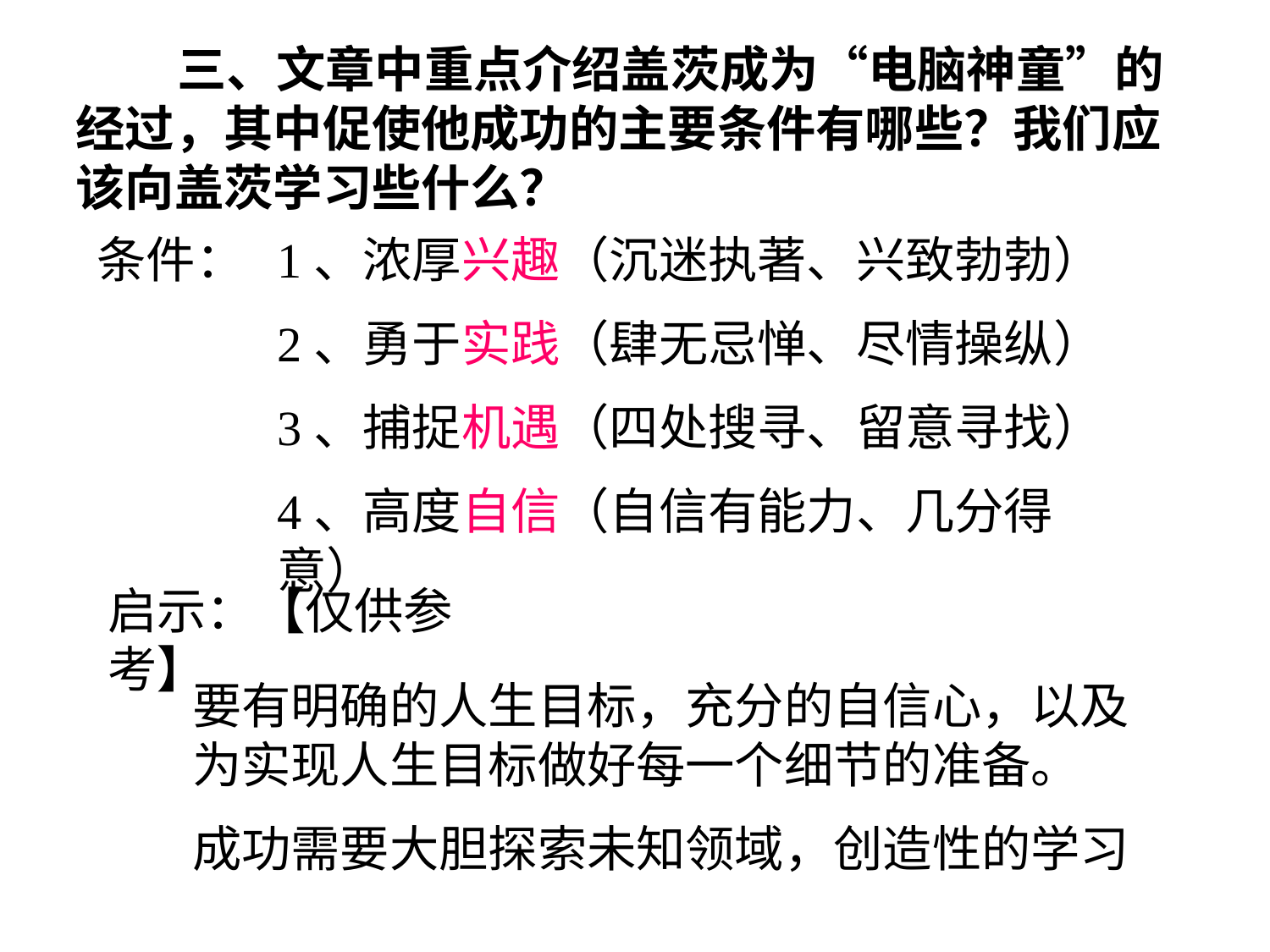

三、文章中重点介绍盖茨成为“电脑神童”的经过，其中促使他成功的主要条件有哪些？我们应该向盖茨学习些什么？
条件：
1、浓厚兴趣（沉迷执著、兴致勃勃）
2、勇于实践（肆无忌惮、尽情操纵）
3、捕捉机遇（四处搜寻、留意寻找）
4、高度自信（自信有能力、几分得意）
启示：【仅供参考】
要有明确的人生目标，充分的自信心，以及为实现人生目标做好每一个细节的准备。
成功需要大胆探索未知领域，创造性的学习